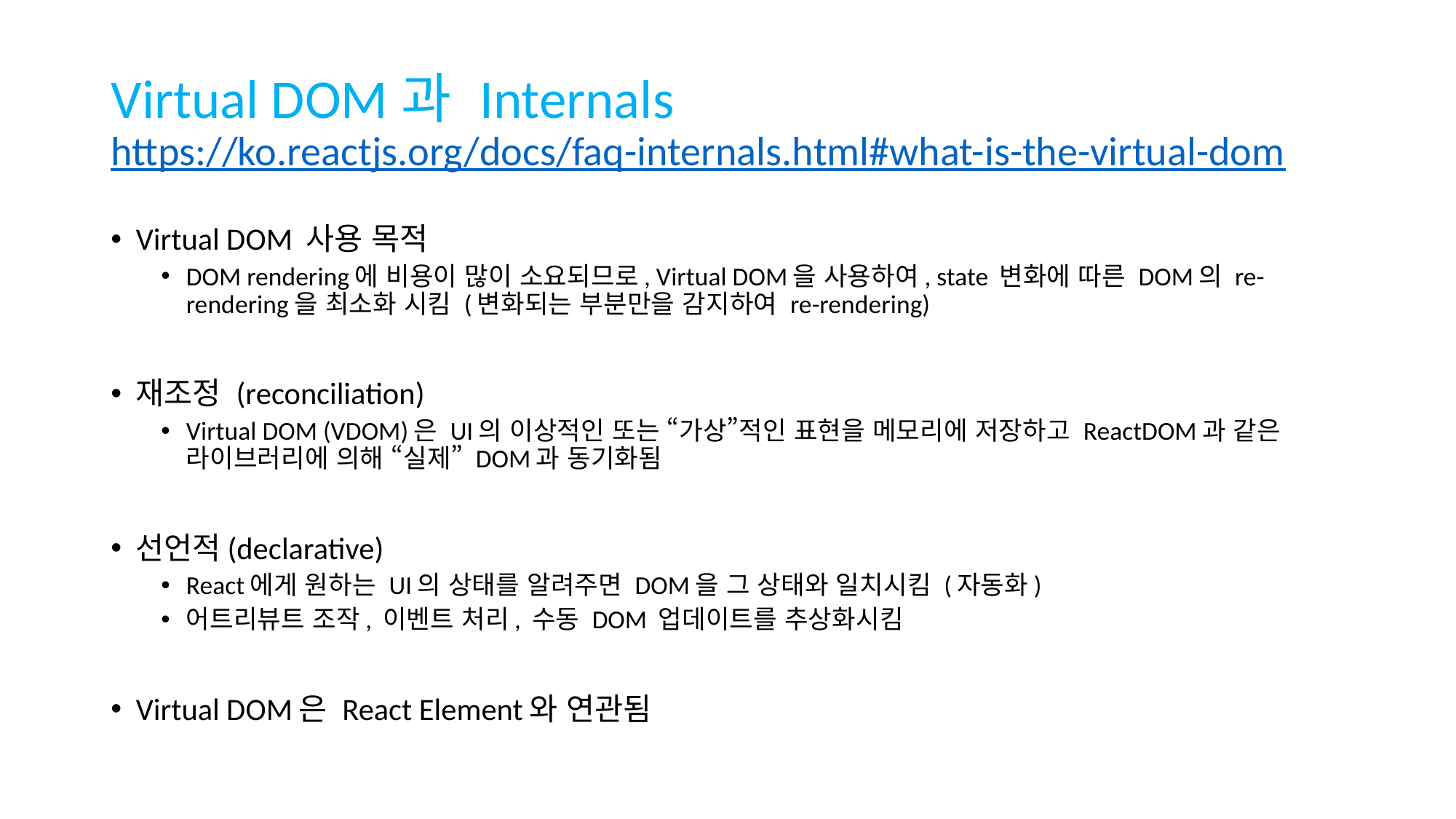

# Virtual DOM과 Internals https://ko.reactjs.org/docs/faq-internals.html#what-is-the-virtual-dom
Virtual DOM 사용 목적
DOM rendering에 비용이 많이 소요되므로, Virtual DOM을 사용하여, state 변화에 따른 DOM의 re-rendering을 최소화 시킴 (변화되는 부분만을 감지하여 re-rendering)

재조정 (reconciliation)
Virtual DOM (VDOM)은 UI의 이상적인 또는 “가상”적인 표현을 메모리에 저장하고 ReactDOM과 같은 라이브러리에 의해 “실제” DOM과 동기화됨

선언적(declarative)
React에게 원하는 UI의 상태를 알려주면 DOM을 그 상태와 일치시킴 (자동화)
어트리뷰트 조작, 이벤트 처리, 수동 DOM 업데이트를 추상화시킴

Virtual DOM은 React Element와 연관됨